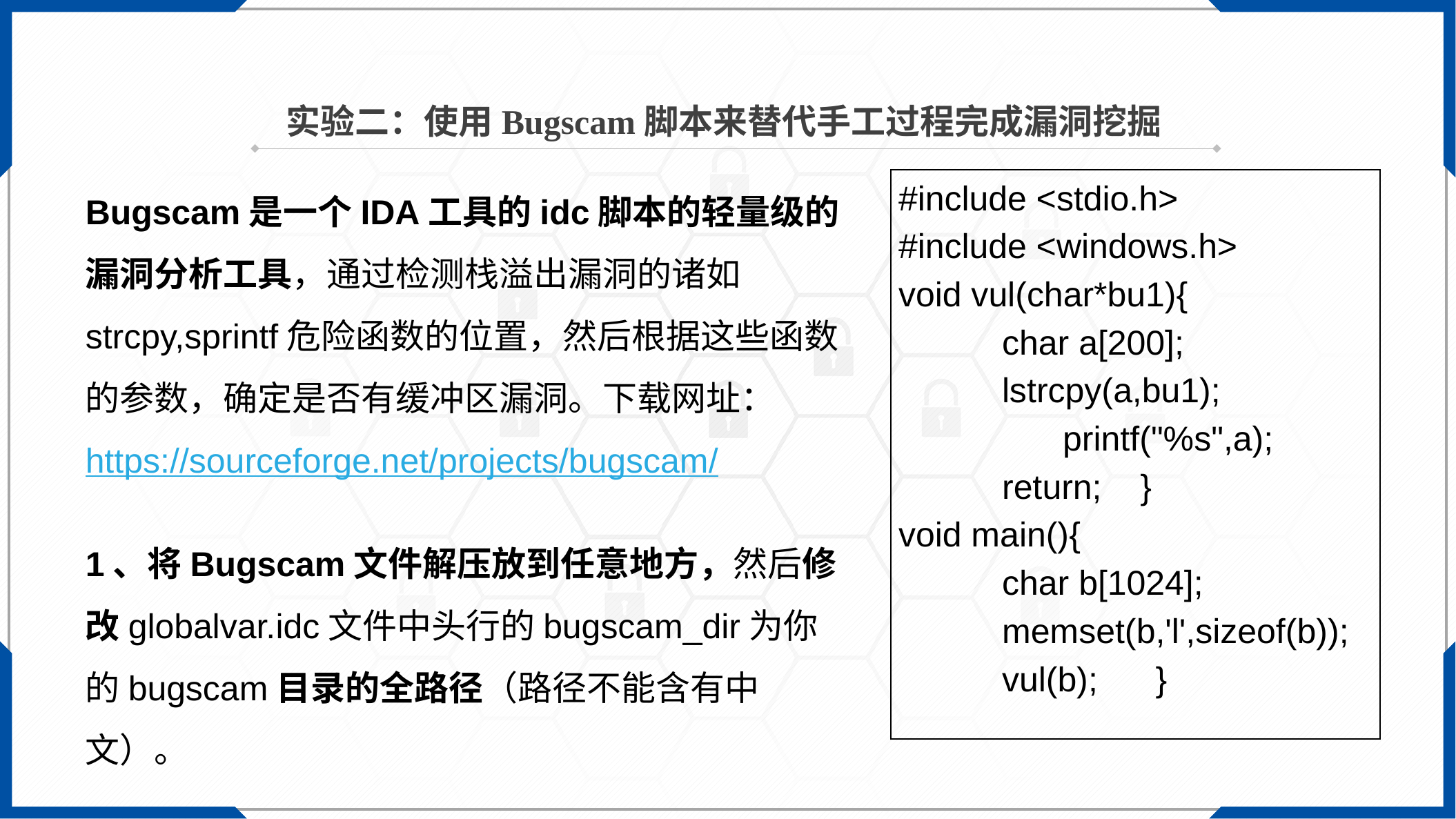

实验二：使用Bugscam脚本来替代手工过程完成漏洞挖掘
Bugscam是一个IDA工具的idc脚本的轻量级的漏洞分析工具，通过检测栈溢出漏洞的诸如strcpy,sprintf危险函数的位置，然后根据这些函数的参数，确定是否有缓冲区漏洞。下载网址：https://sourceforge.net/projects/bugscam/

1、将Bugscam文件解压放到任意地方，然后修改globalvar.idc文件中头行的bugscam_dir为你的bugscam目录的全路径（路径不能含有中文）。
| #include <stdio.h> #include <windows.h> void vul(char\*bu1){ char a[200]; lstrcpy(a,bu1); printf("%s",a); return; } void main(){ char b[1024]; memset(b,'l',sizeof(b)); vul(b); } |
| --- |